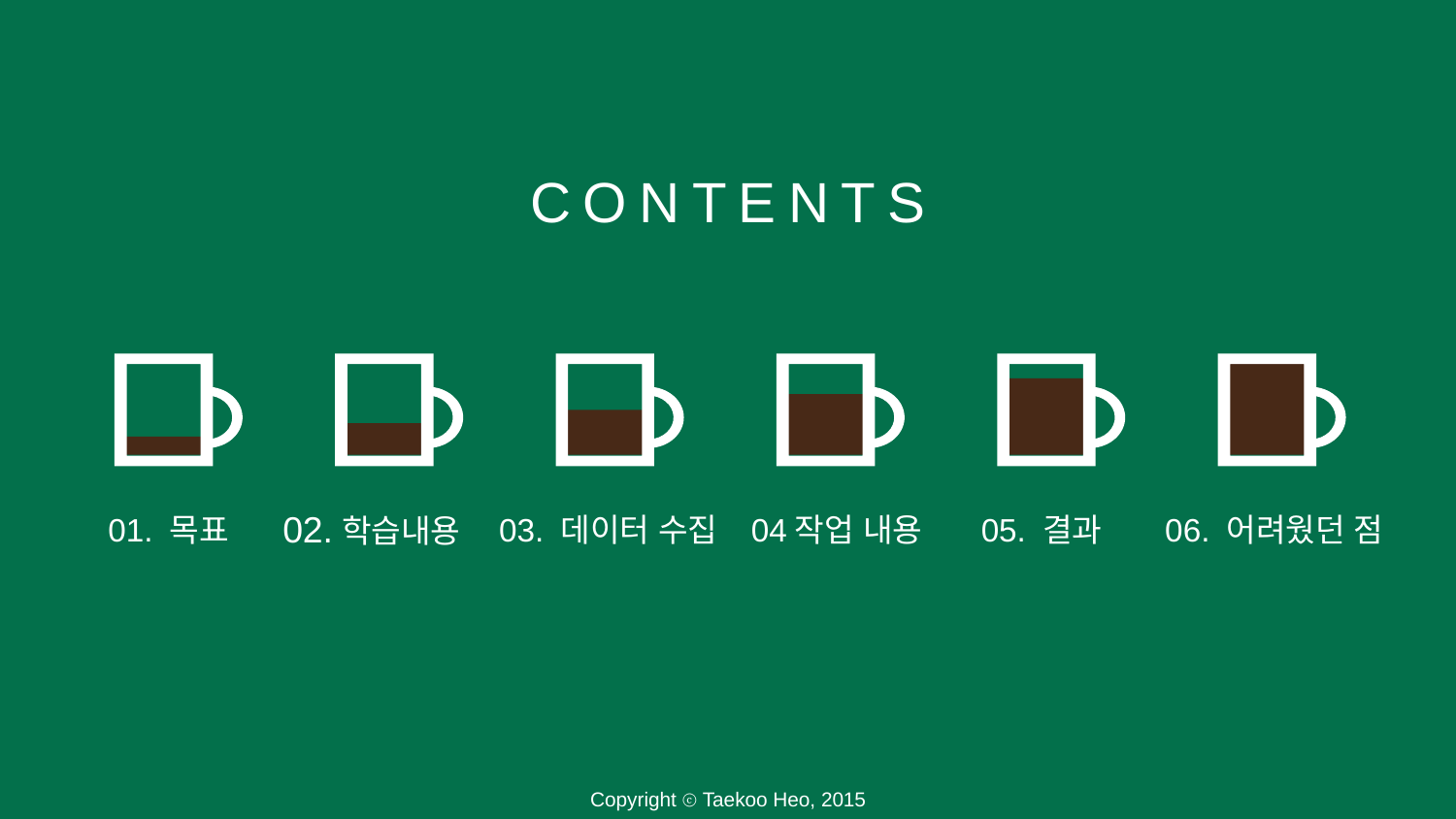

02.학습내용
01. 목표
03. 데이터 수집
04작업 내용
05. 결과
06. 어려웠던 점